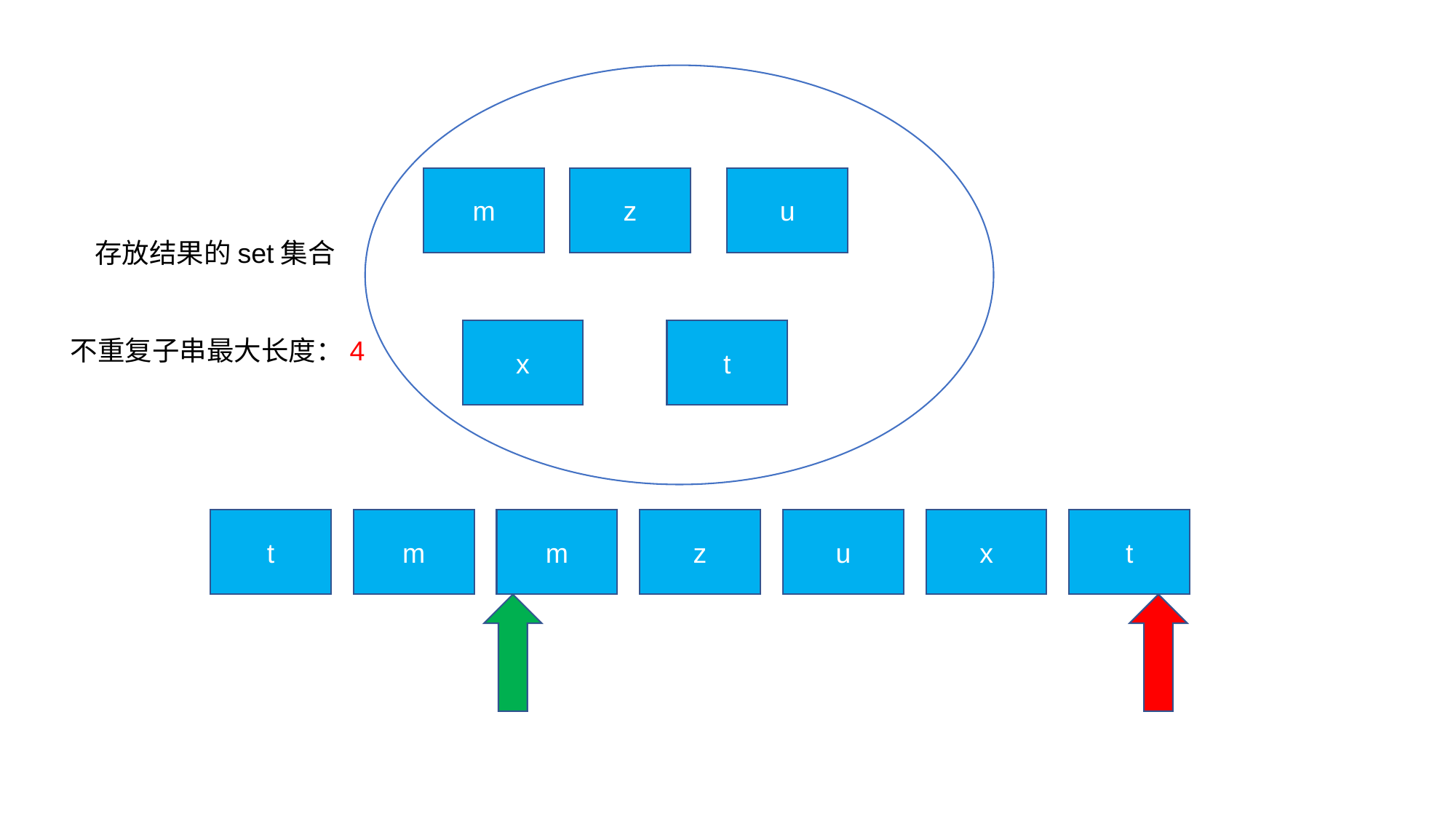

m
z
u
存放结果的set集合
t
x
不重复子串最大长度：4
m
z
u
x
t
t
m